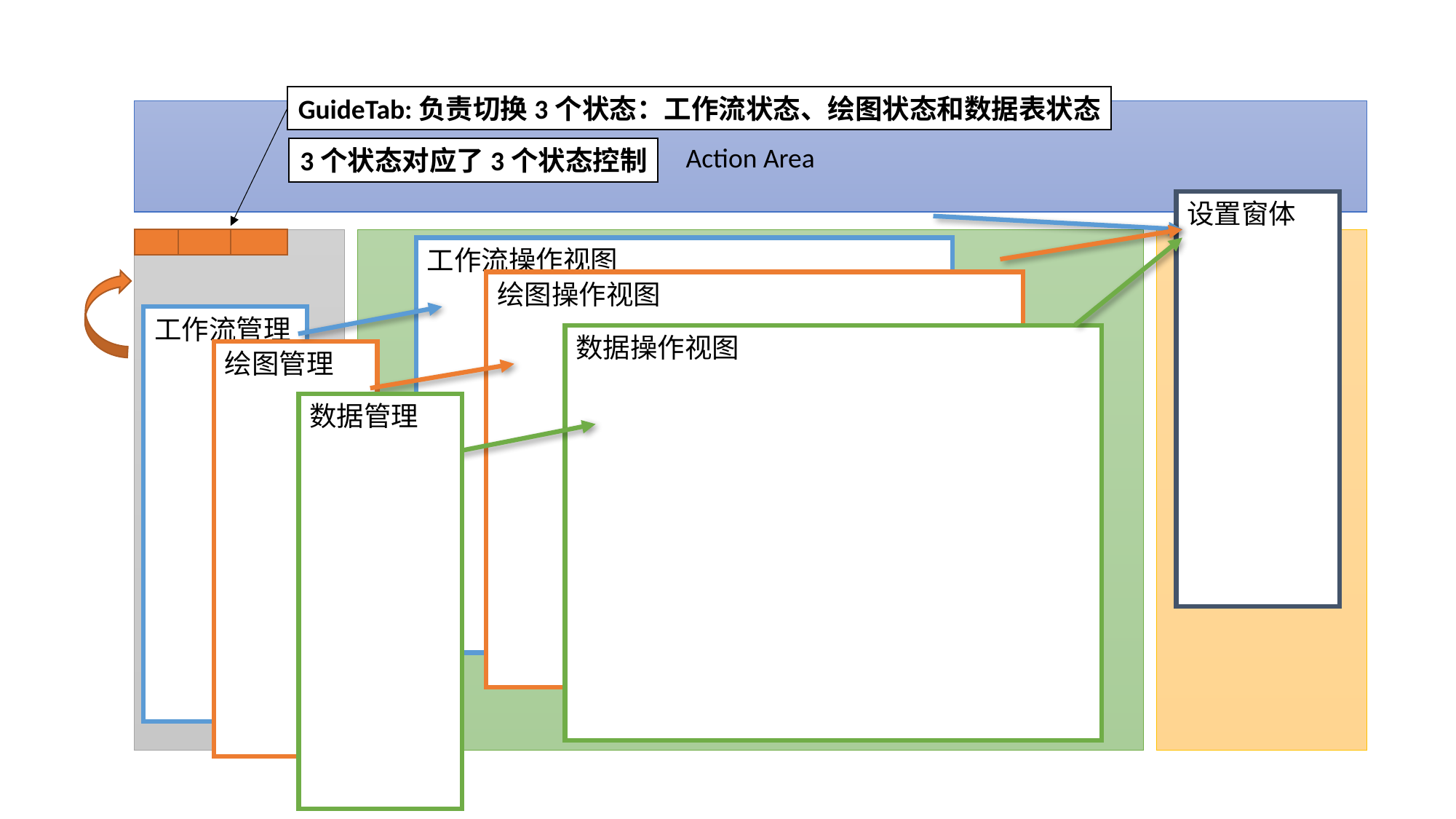

GuideTab:负责切换3个状态：工作流状态、绘图状态和数据表状态
Action Area
3个状态对应了3个状态控制
设置窗体
工作流操作视图
绘图操作视图
工作流管理
数据操作视图
绘图管理
数据管理

Work Area
Setting Area

WorkFlowArea
ChartArea
TableArea